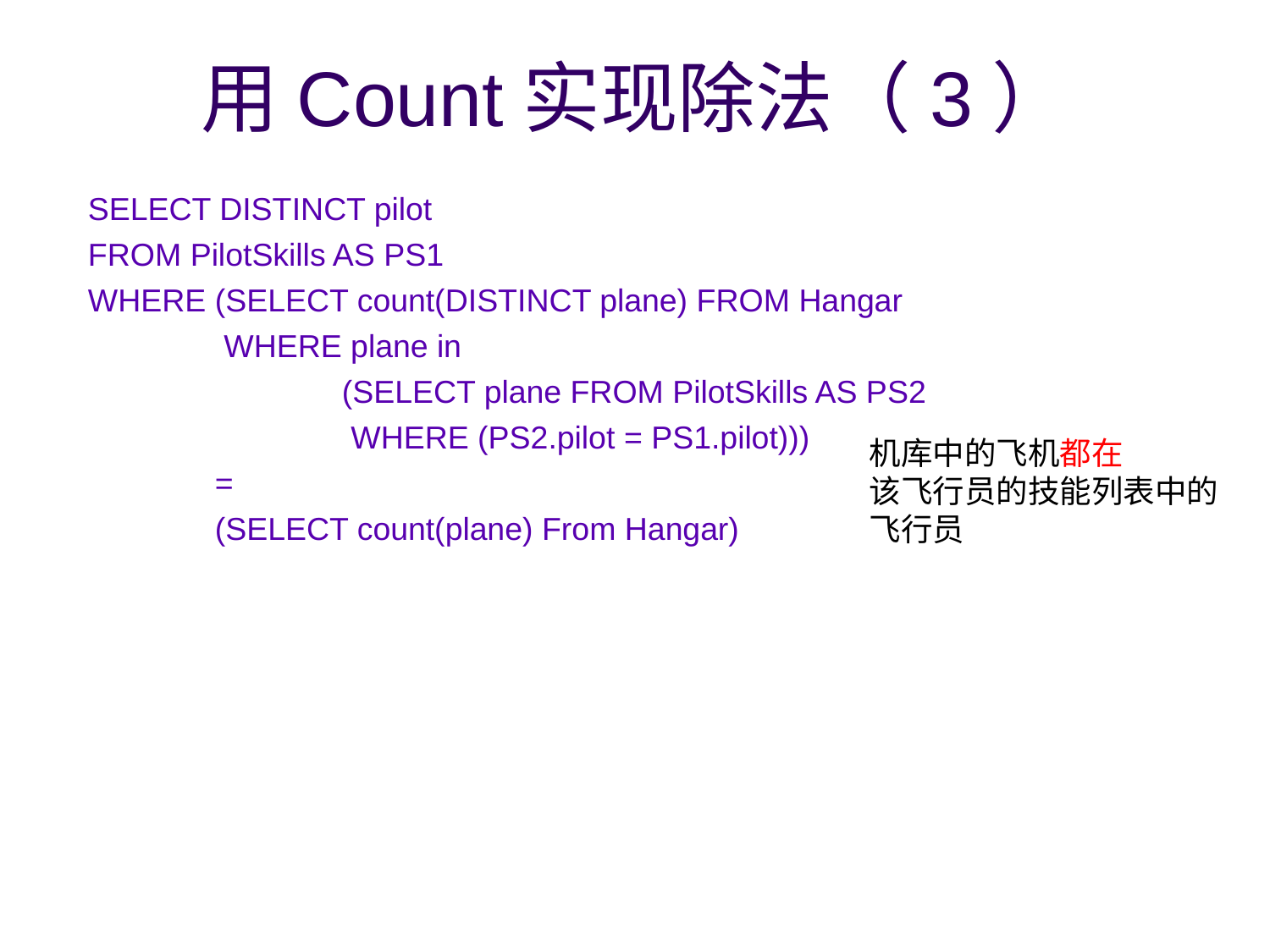

# 用Count实现除法（3）
SELECT DISTINCT pilot
FROM PilotSkills AS PS1
WHERE	(SELECT count(DISTINCT plane) FROM Hangar
	 WHERE plane in
		(SELECT plane FROM PilotSkills AS PS2
 		 WHERE (PS2.pilot = PS1.pilot)))
	=
	(SELECT count(plane) From Hangar)

机库中的飞机都在
该飞行员的技能列表中的
飞行员